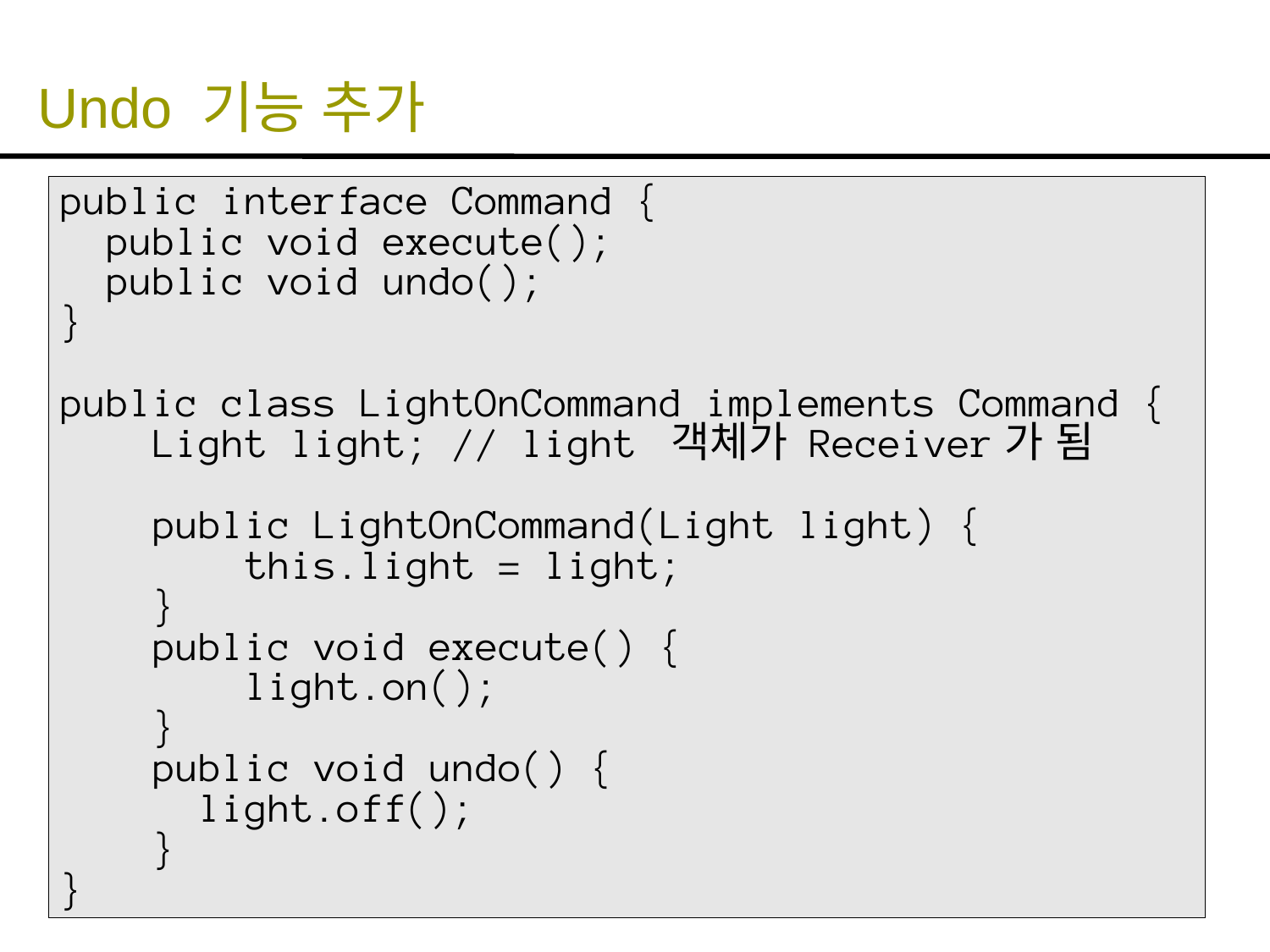

# Undo 기능 추가
public interface Command {
  public void execute();
  public void undo();
}

public class LightOnCommand implements Command {
    Light light; // light 객체가 Receiver가 됨

    public LightOnCommand(Light light) {
        this.light = light;
    }
    public void execute() {
        light.on();
    }
    public void undo() {
      light.off();
    }
}